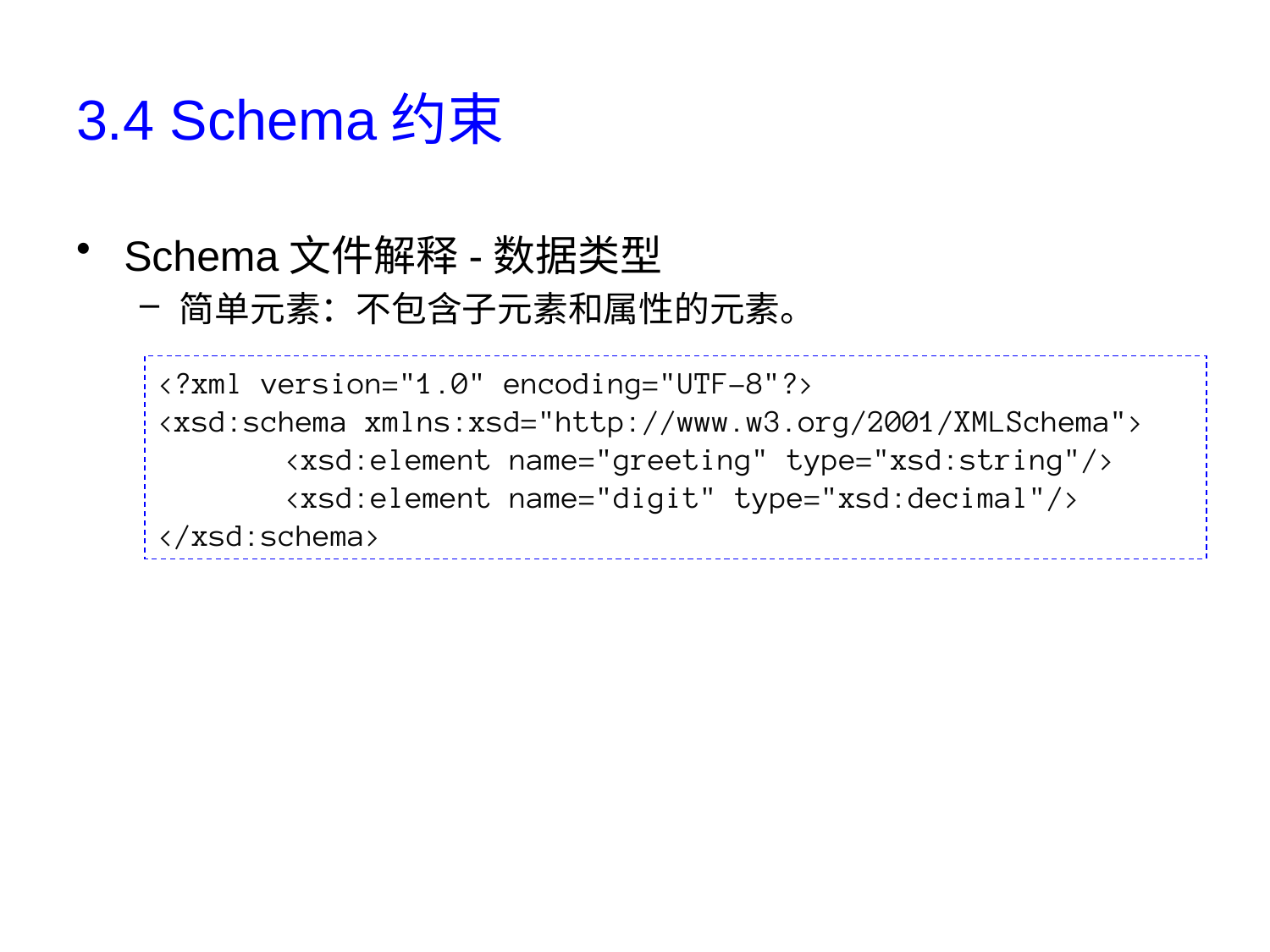

# 3.4 Schema约束
Schema文件解释-数据类型
简单元素：不包含子元素和属性的元素。

<?xml version="1.0" encoding="UTF-8"?>
<xsd:schema xmlns:xsd="http://www.w3.org/2001/XMLSchema">
	<xsd:element name="greeting" type="xsd:string"/>
	<xsd:element name="digit" type="xsd:decimal"/>
</xsd:schema>